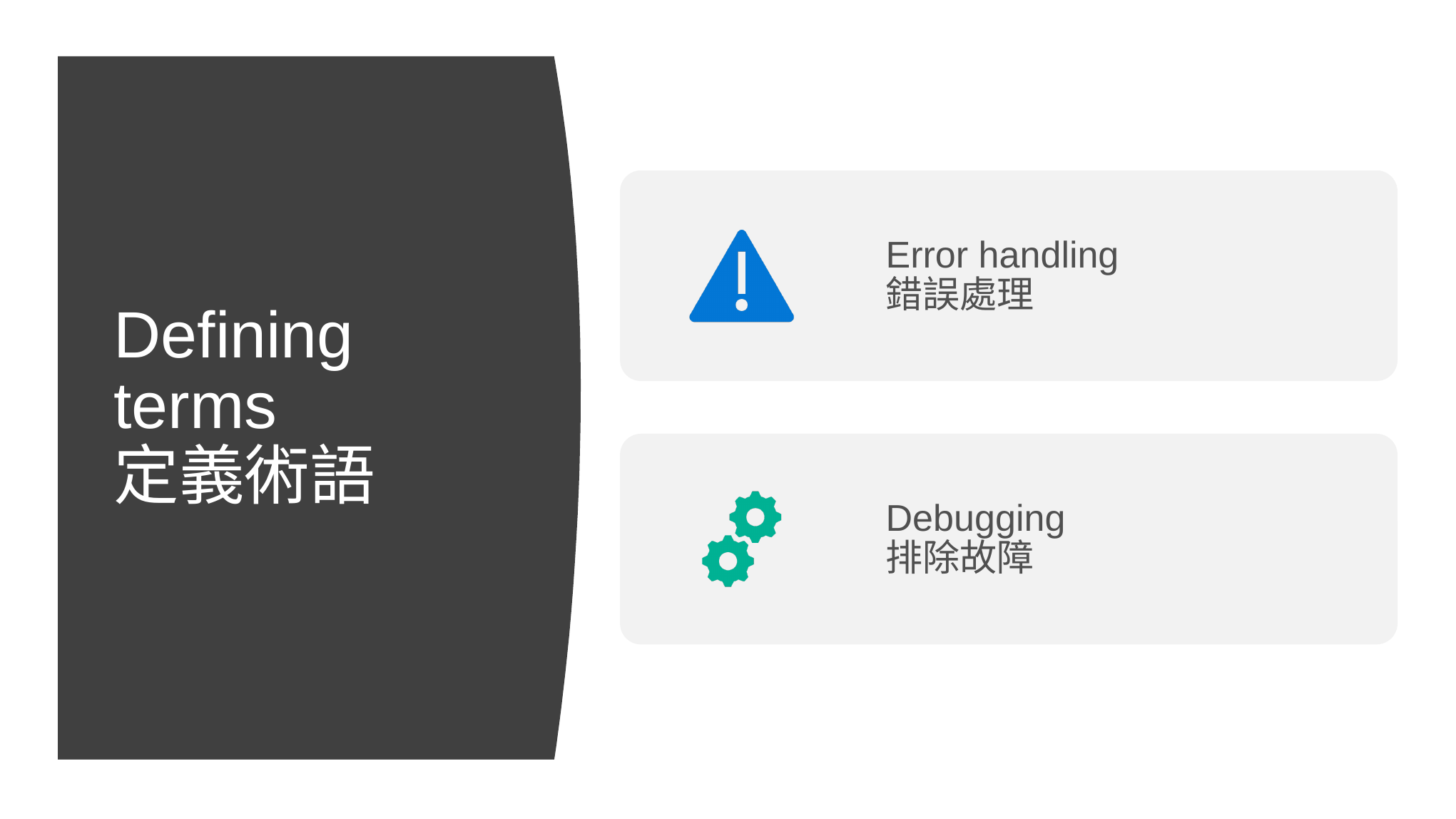

# Defining terms
定義術語

Error handling
錯誤處理

Debugging
排除故障